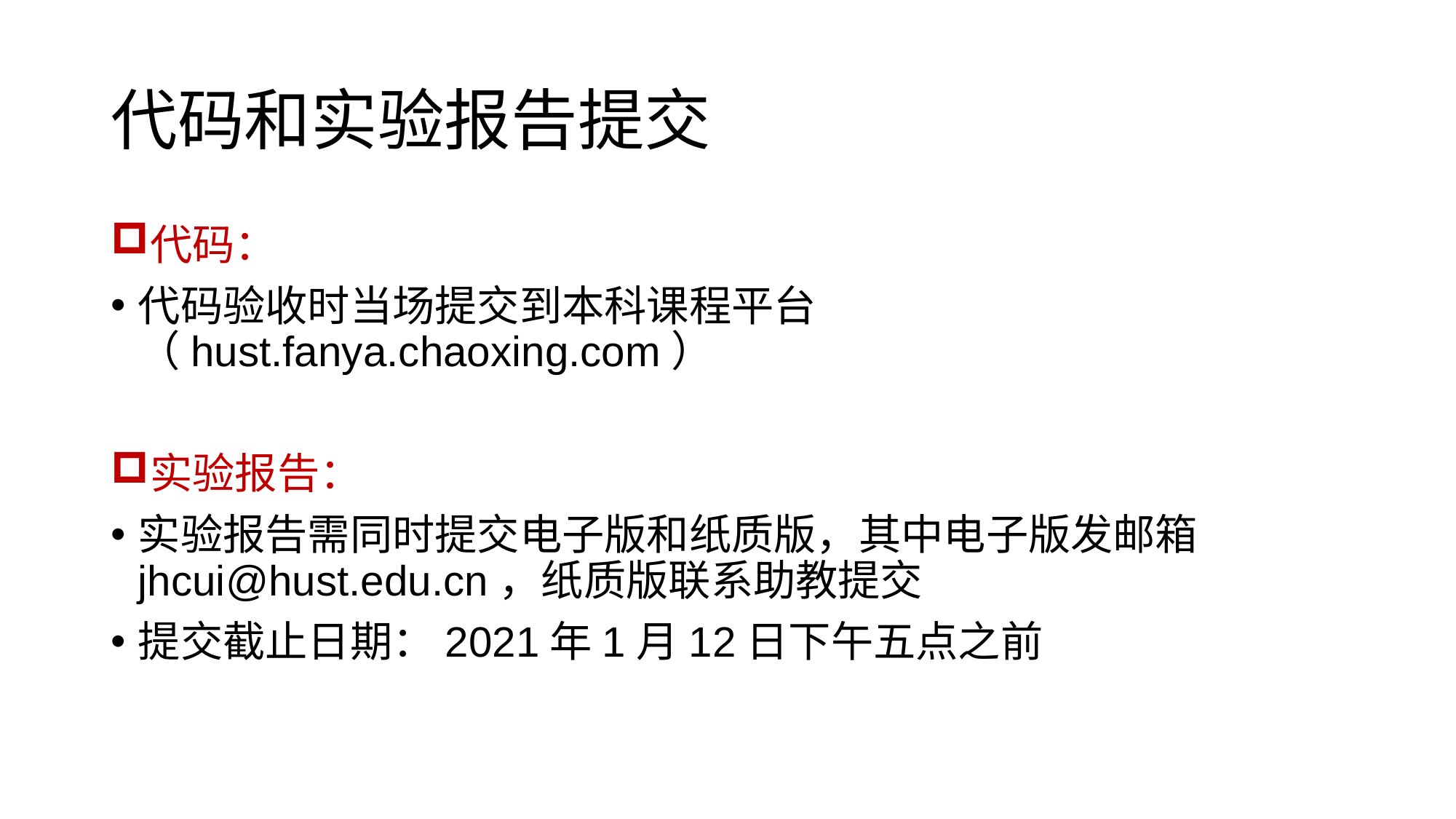

# 代码和实验报告提交
代码：
代码验收时当场提交到本科课程平台（hust.fanya.chaoxing.com）

实验报告：
实验报告需同时提交电子版和纸质版，其中电子版发邮箱jhcui@hust.edu.cn，纸质版联系助教提交
提交截止日期：2021年1月12日下午五点之前